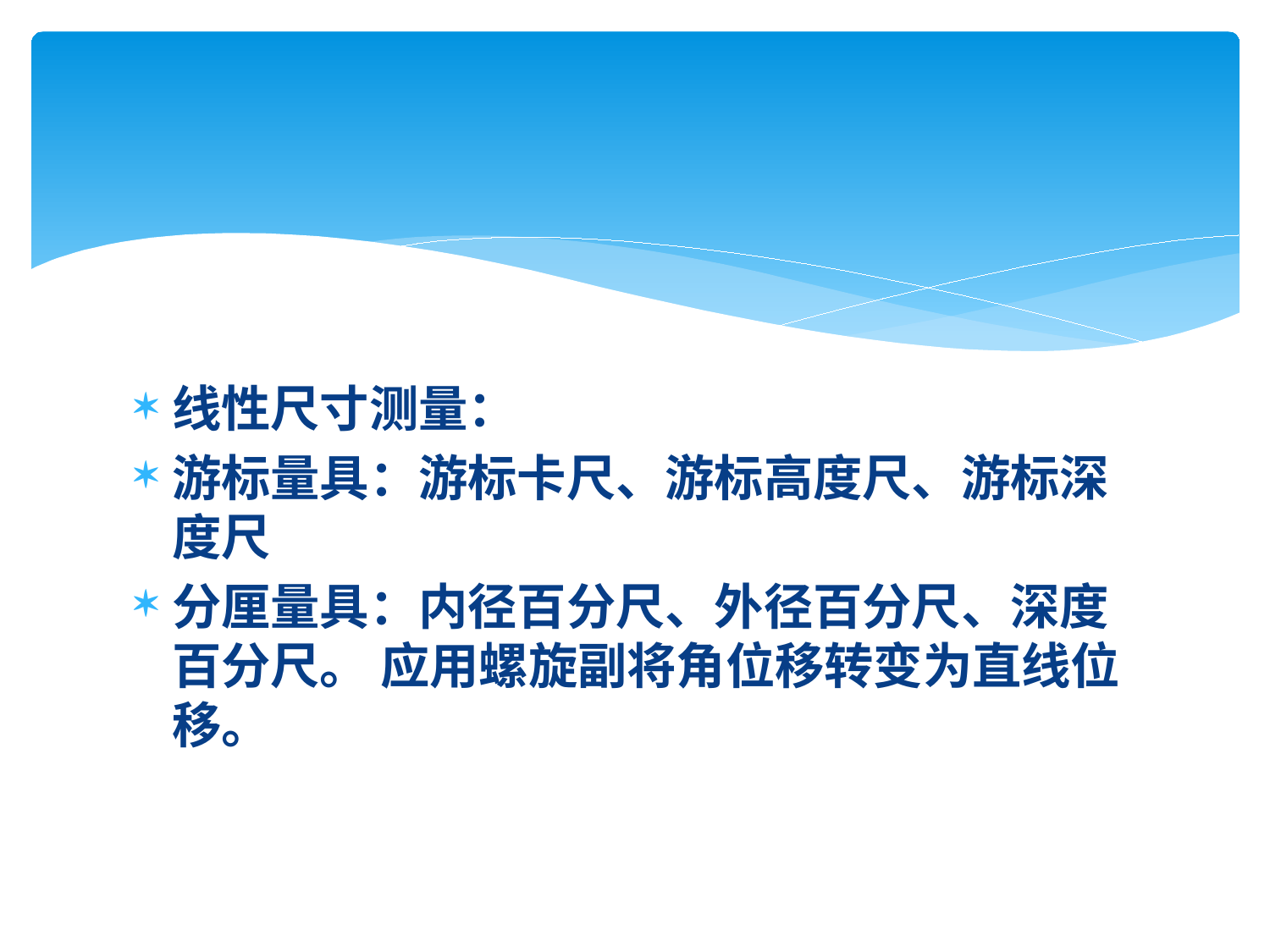

#
线性尺寸测量：
游标量具：游标卡尺、游标高度尺、游标深度尺
分厘量具：内径百分尺、外径百分尺、深度百分尺。 应用螺旋副将角位移转变为直线位移。